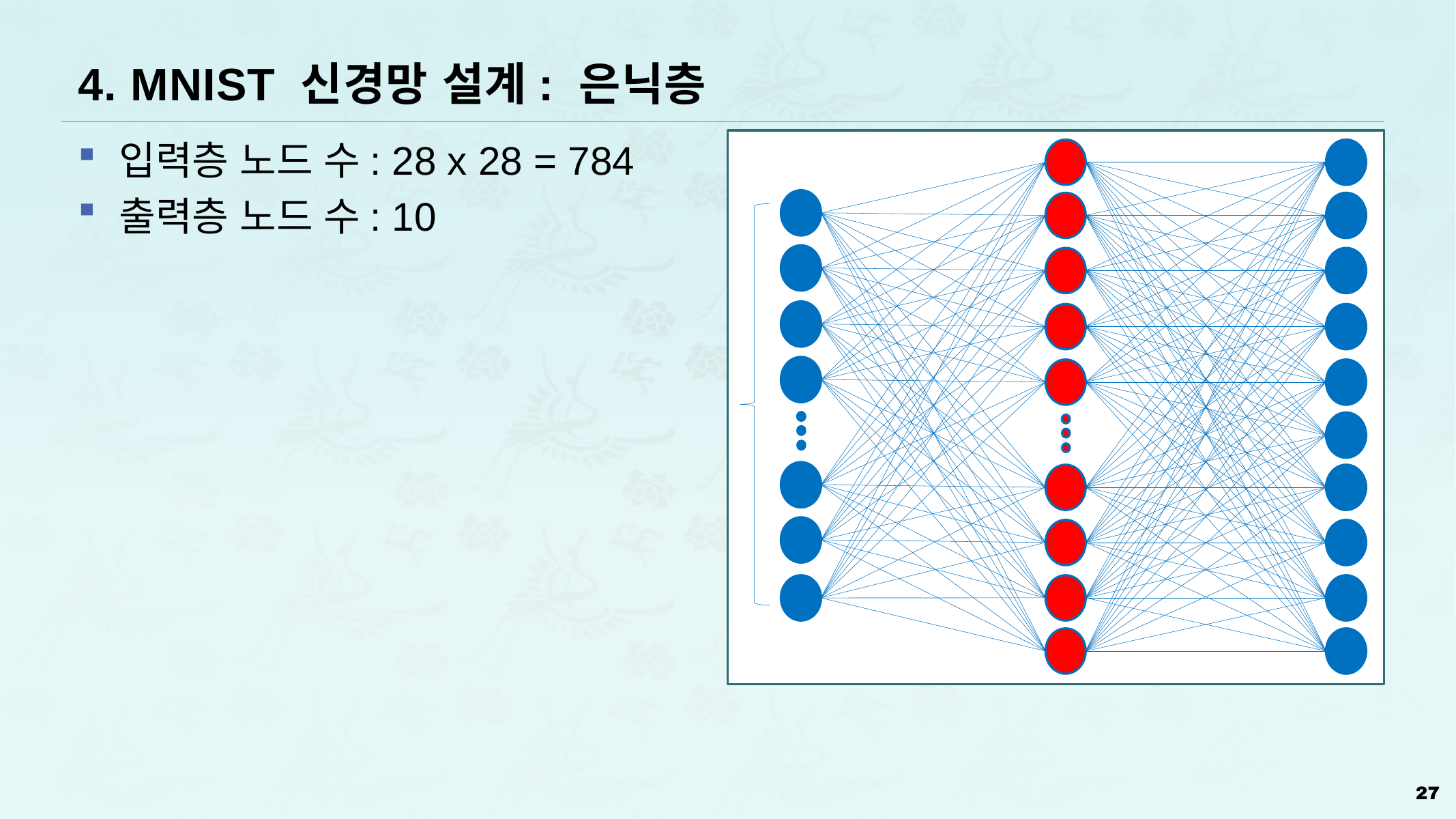

# 4. MNIST 신경망 설계: 은닉층
입력층 노드 수: 28 x 28 = 784
출력층 노드 수: 10

27